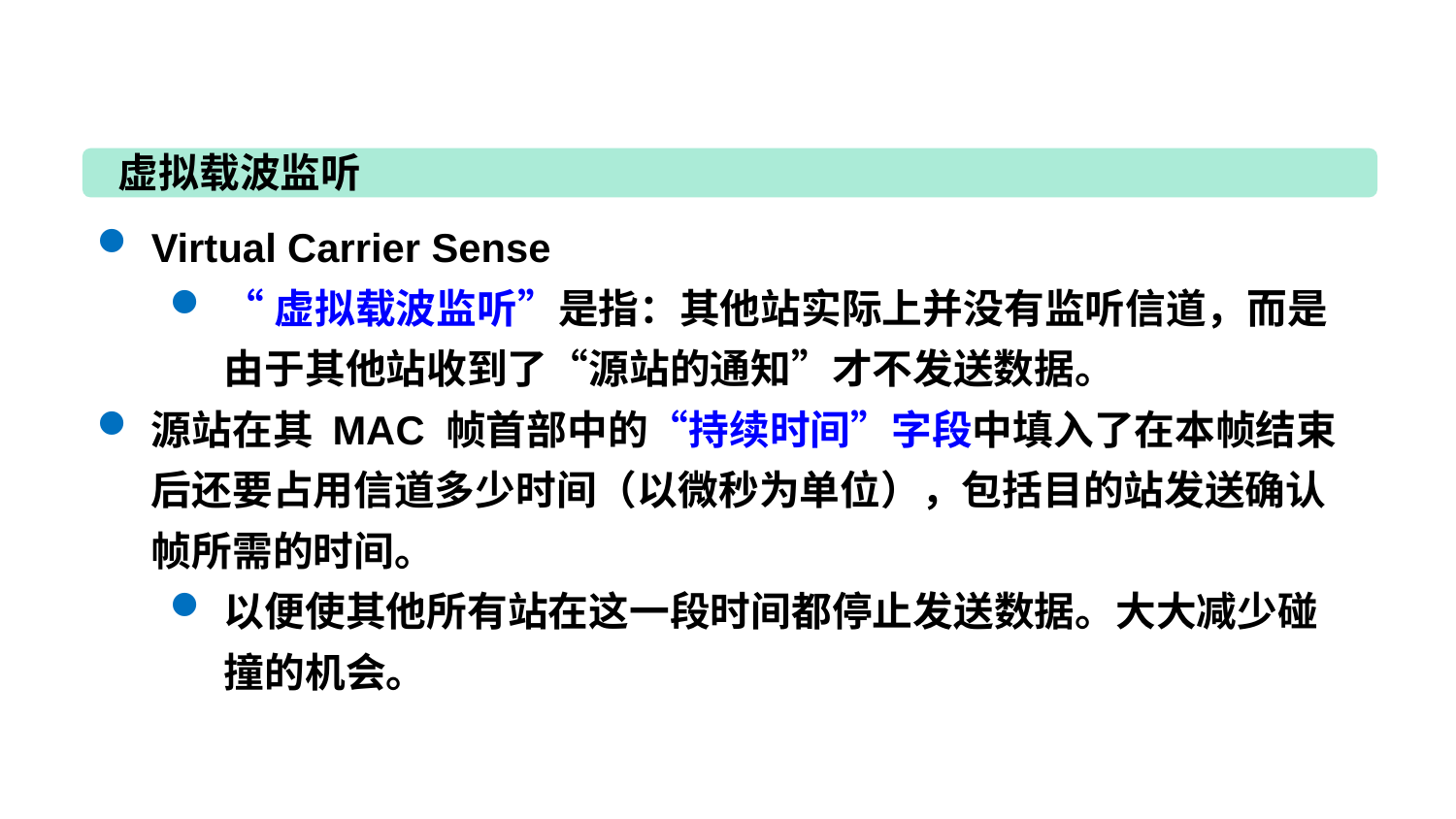

虚拟载波监听

Virtual Carrier Sense
“虚拟载波监听”是指：其他站实际上并没有监听信道，而是由于其他站收到了“源站的通知”才不发送数据。
源站在其 MAC 帧首部中的“持续时间”字段中填入了在本帧结束后还要占用信道多少时间（以微秒为单位），包括目的站发送确认帧所需的时间。
以便使其他所有站在这一段时间都停止发送数据。大大减少碰撞的机会。
46